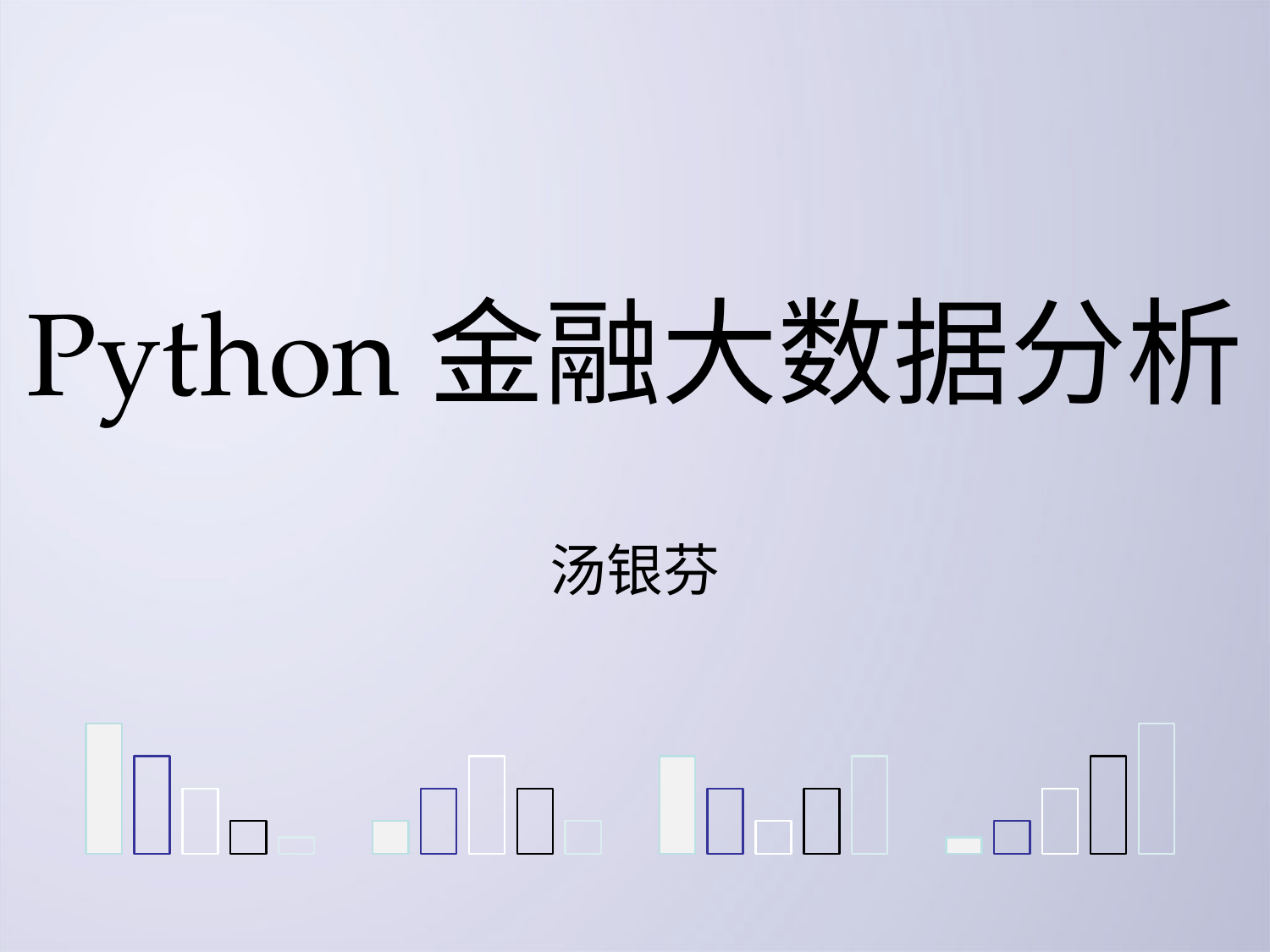

# Python金融大数据分析
汤银芬

### Chart

| Category | Product A | Product B | Product C | Product D | Product E |
|---|---|---|---|---|---|
| 2010 | 4.0 | 3.0 | 2.0 | 1.0 | 0.5 |
| 2011 | 1.0 | 2.0 | 3.0 | 2.0 | 1.0 |
| 2012 | 3.0 | 2.0 | 1.0 | 2.0 | 3.0 |
| 2013 | 0.5 | 1.0 | 2.0 | 3.0 | 4.0 |